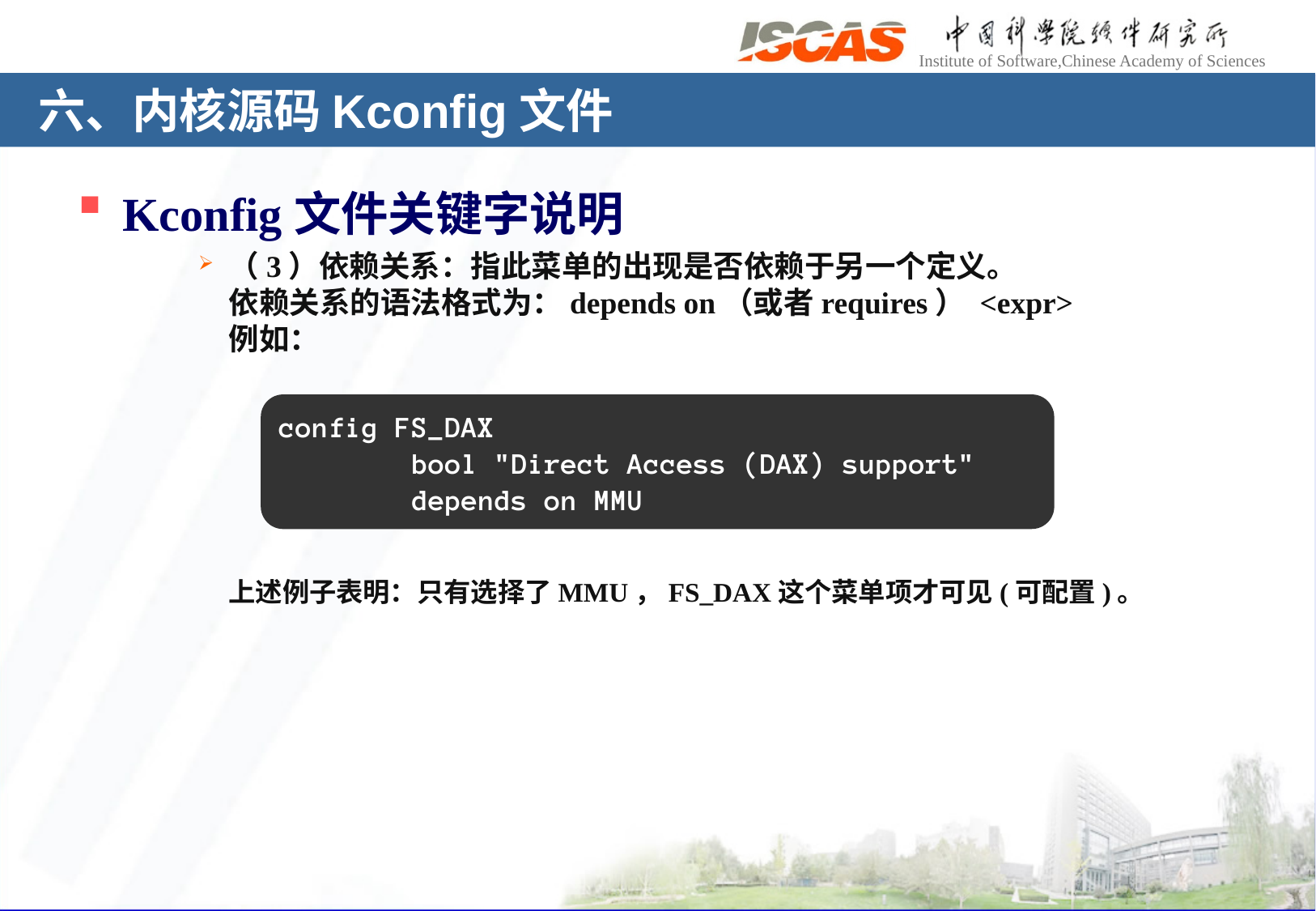

# 六、内核源码Kconfig文件
Kconfig文件关键字说明
（3）依赖关系：指此菜单的出现是否依赖于另一个定义。
依赖关系的语法格式为：depends on（或者requires） <expr>
例如：
上述例子表明：只有选择了MMU，FS_DAX这个菜单项才可见(可配置)。

config FS_DAX
        bool "Direct Access (DAX) support"
        depends on MMU